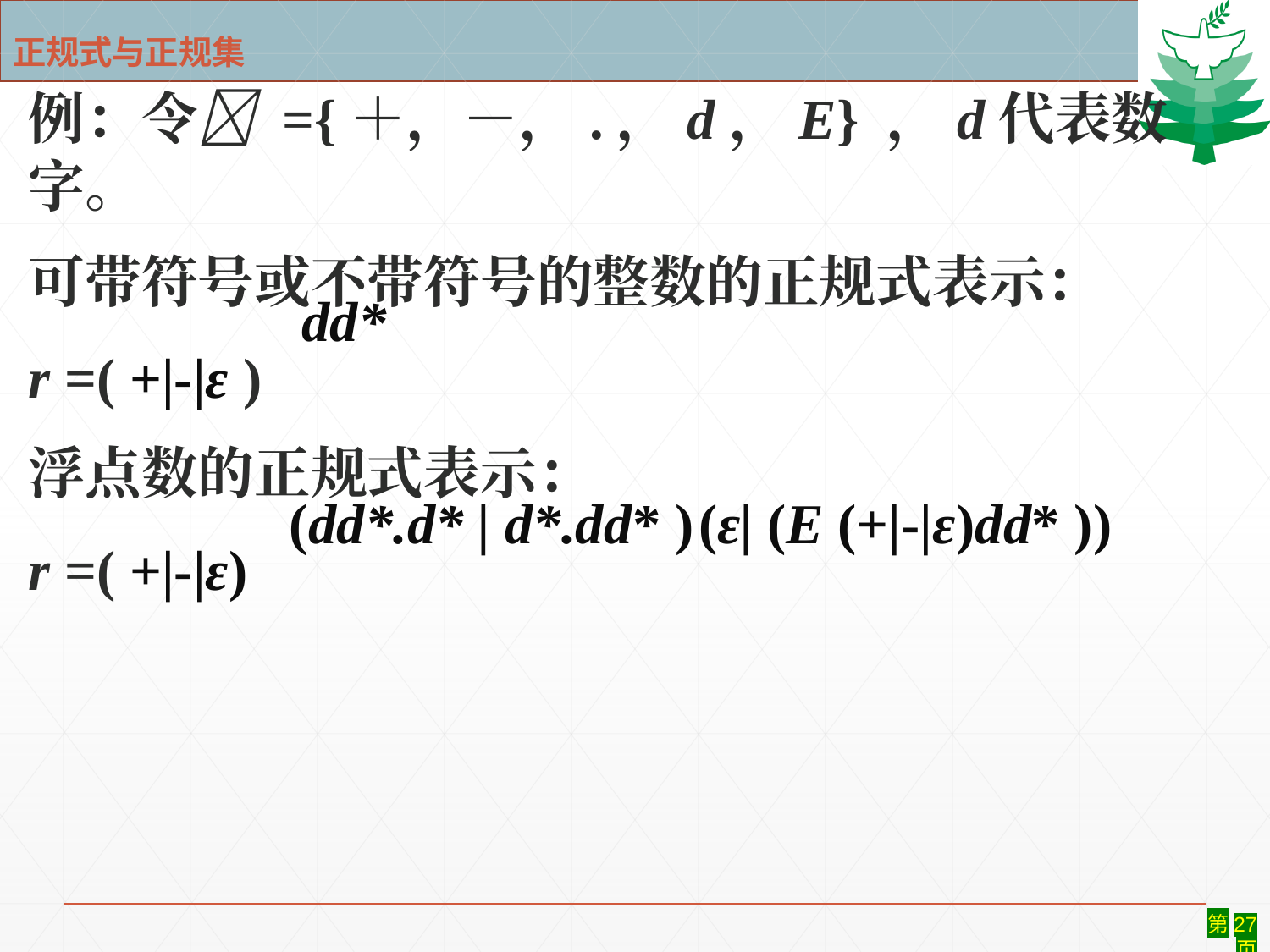

# 正规式与正规集
例：令Σ ={＋，－，.，d，E} ，d代表数字。
可带符号或不带符号的整数的正规式表示：
r =( +|-|ε )
浮点数的正规式表示：
r =( +|-|ε)
dd*
(dd*.d* | d*.dd* )
(ε| (E (+|-|ε)dd* ))